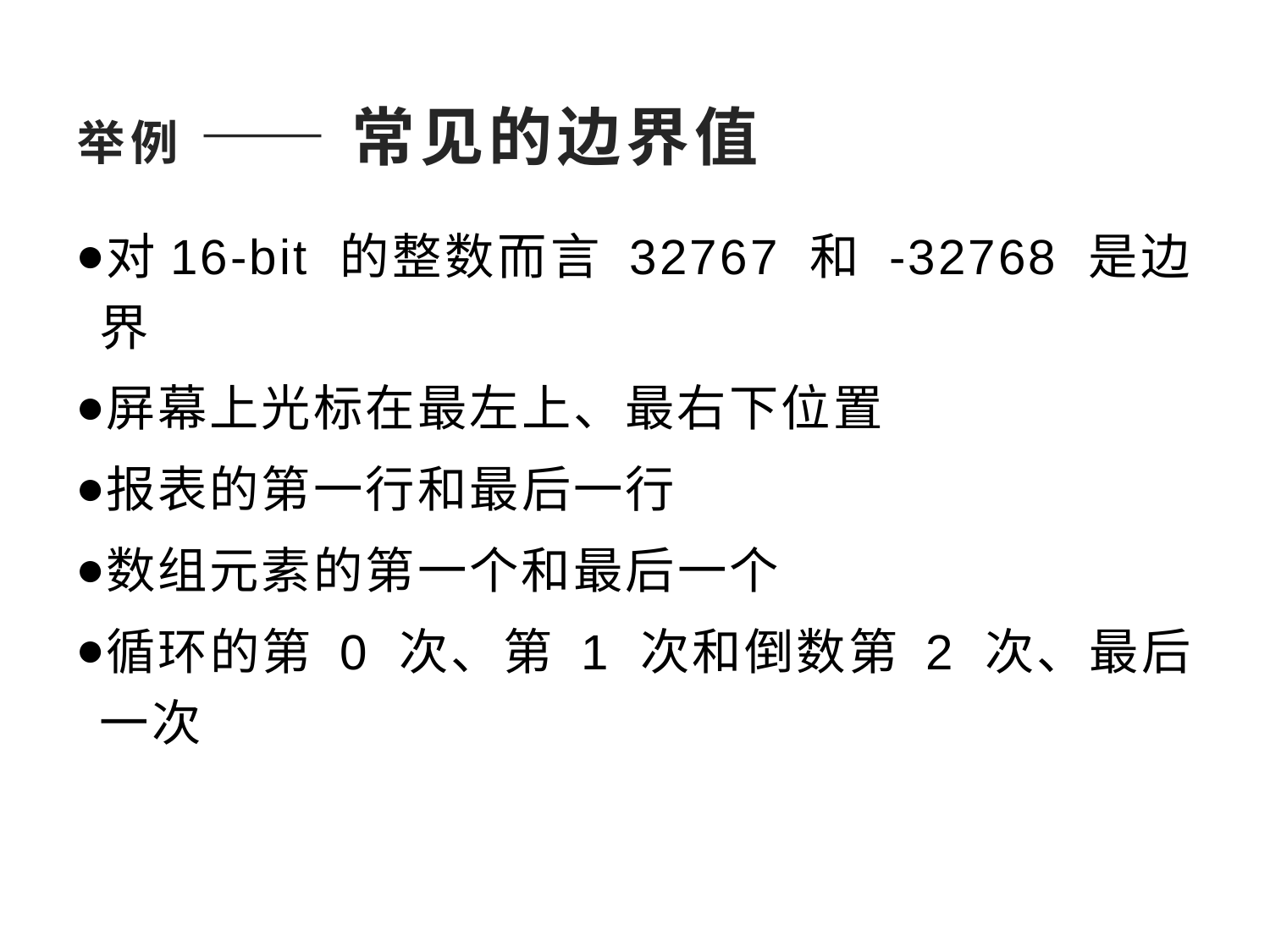

# 举例 —— 常见的边界值
对16-bit 的整数而言 32767 和 -32768 是边界
屏幕上光标在最左上、最右下位置
报表的第一行和最后一行
数组元素的第一个和最后一个
循环的第 0 次、第 1 次和倒数第 2 次、最后一次